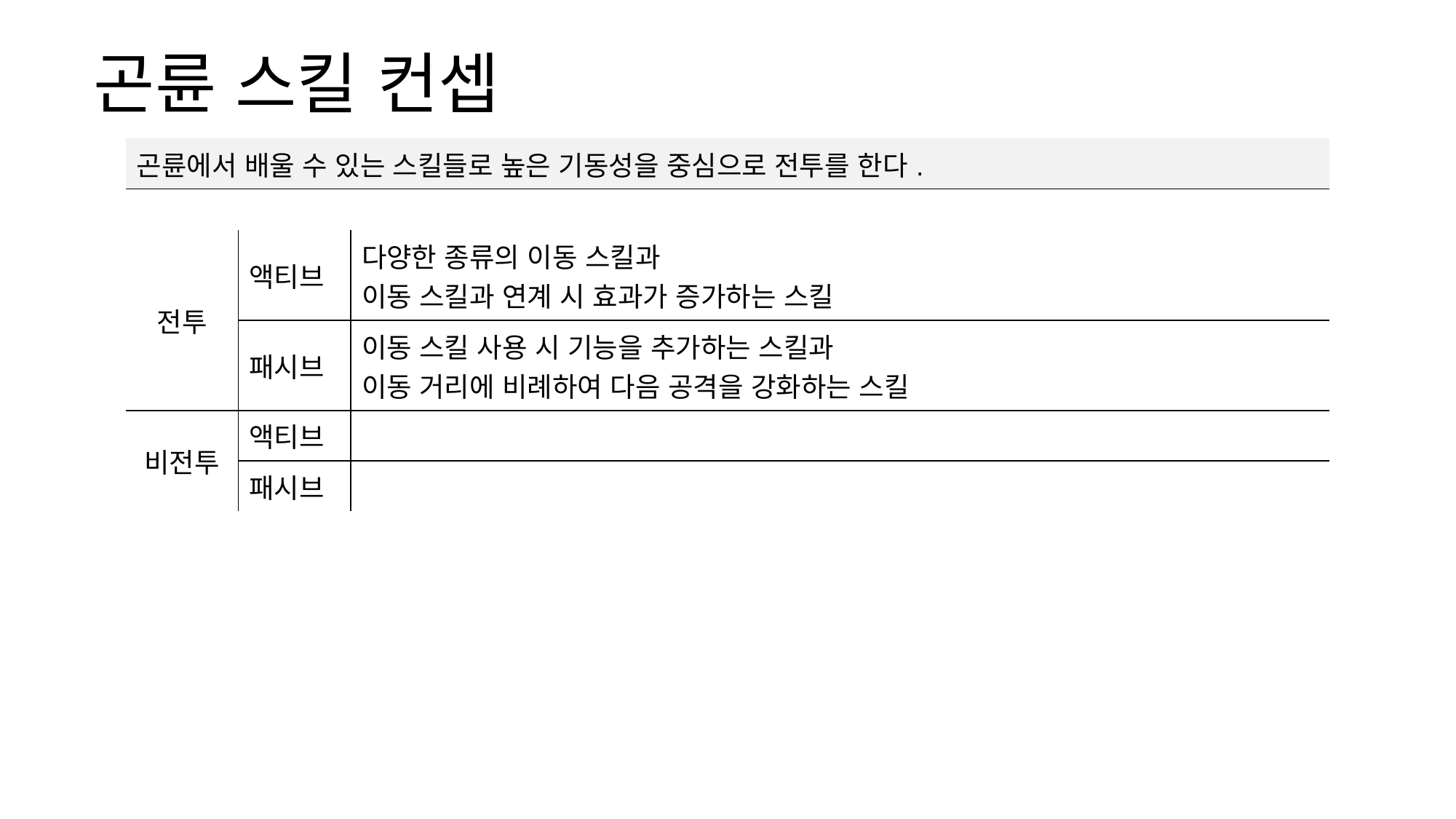

곤륜 스킬 컨셉
| 곤륜에서 배울 수 있는 스킬들로 높은 기동성을 중심으로 전투를 한다. |  |  |
| --- | --- | --- |
|  |  |  |
| 전투 | 액티브 | 다양한 종류의 이동 스킬과 이동 스킬과 연계 시 효과가 증가하는 스킬 |
|  | 패시브 | 이동 스킬 사용 시 기능을 추가하는 스킬과 이동 거리에 비례하여 다음 공격을 강화하는 스킬 |
| 비전투 | 액티브 |  |
|  | 패시브 |  |